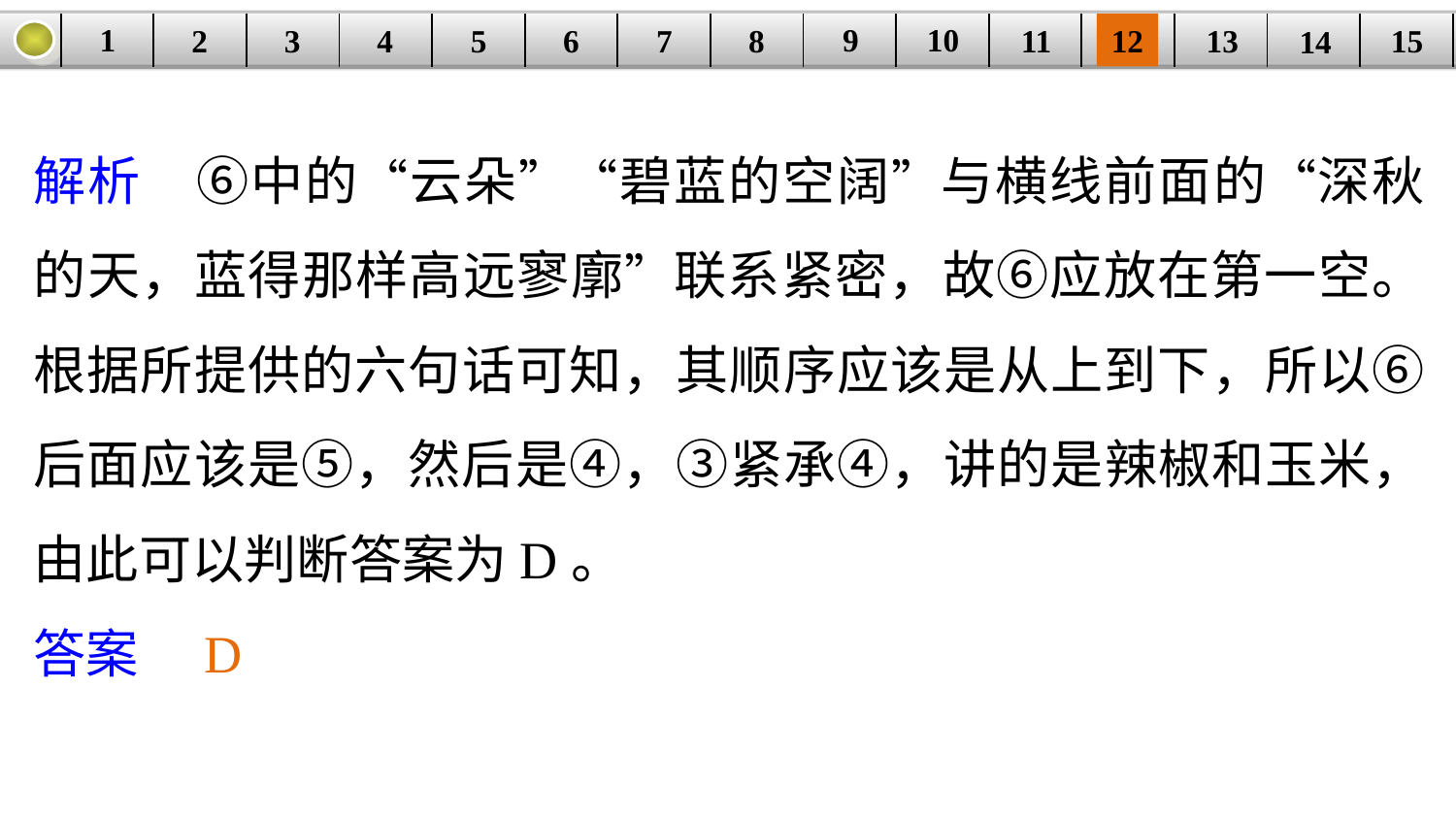

9
10
1
3
4
5
6
8
11
2
12
15
|  |  |  |  |  |  |  |  |  |  |  |  |  |  |  |
| --- | --- | --- | --- | --- | --- | --- | --- | --- | --- | --- | --- | --- | --- | --- |
7
13
14

解析　⑥中的“云朵”“碧蓝的空阔”与横线前面的“深秋的天，蓝得那样高远寥廓”联系紧密，故⑥应放在第一空。根据所提供的六句话可知，其顺序应该是从上到下，所以⑥后面应该是⑤，然后是④，③紧承④，讲的是辣椒和玉米，由此可以判断答案为D。
答案　D